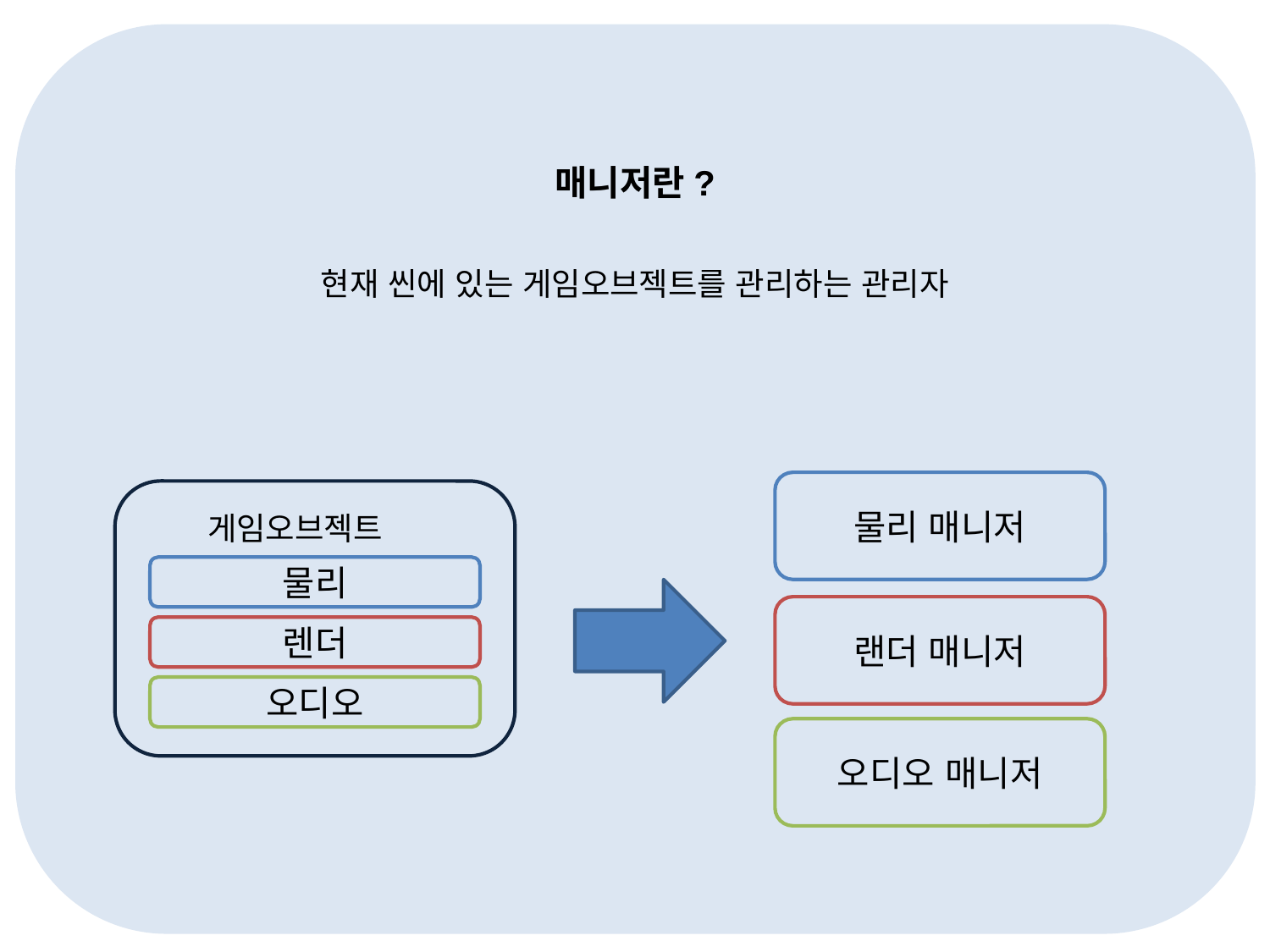

매니저란?
현재 씬에 있는 게임오브젝트를 관리하는 관리자
물리 매니저

게임오브젝트
물리

랜더 매니저
렌더
오디오
오디오 매니저